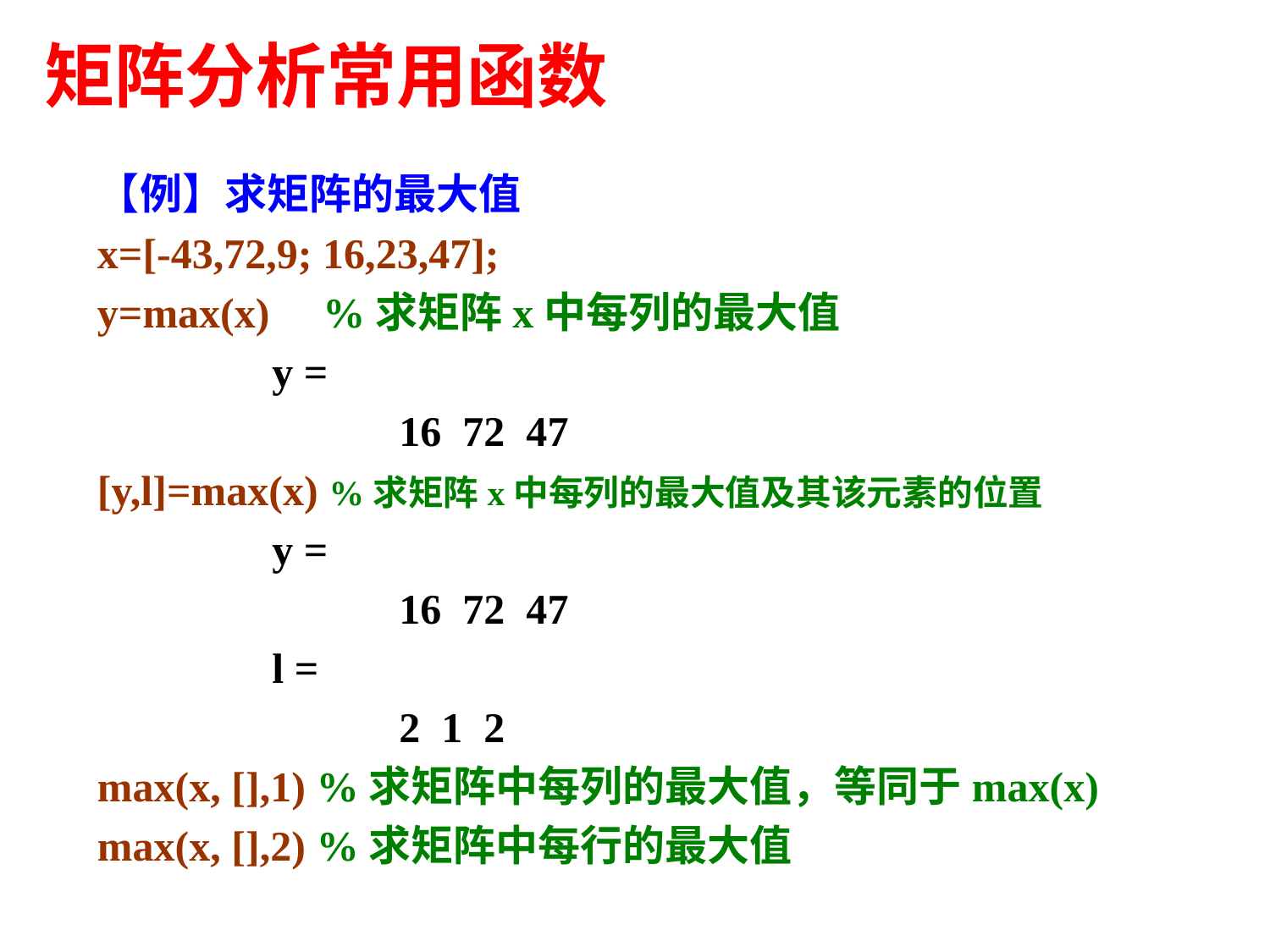

矩阵分析常用函数
【例】求矩阵的最大值
x=[-43,72,9; 16,23,47];
y=max(x)     %求矩阵x中每列的最大值
		y =
     		16  72  47
[y,l]=max(x) %求矩阵x中每列的最大值及其该元素的位置
		y =
    			16  72  47
		l =
     		2  1  2
max(x, [],1) %求矩阵中每列的最大值，等同于max(x)
max(x, [],2) %求矩阵中每行的最大值
57